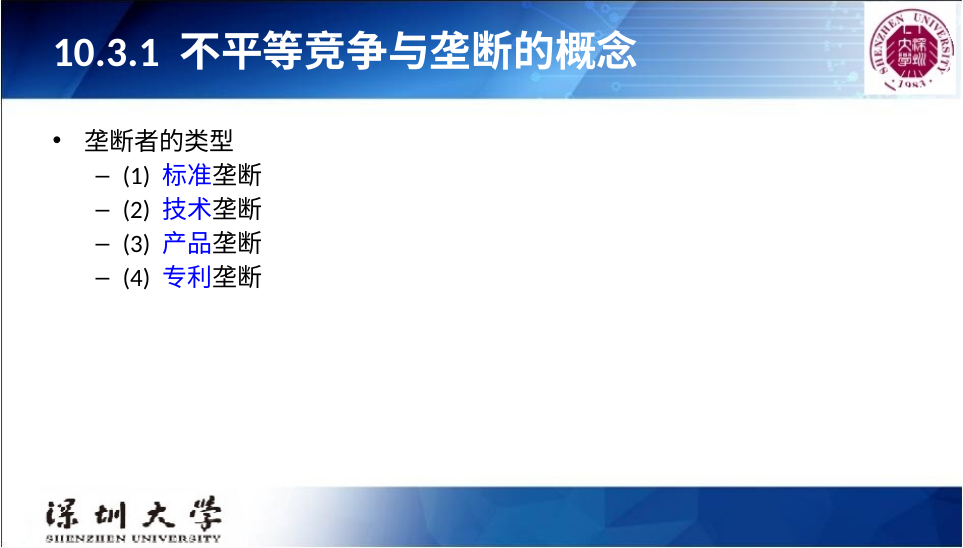

# 10.3.1 不平等竞争与垄断的概念
垄断者的类型
(1) 标准垄断
(2) 技术垄断
(3) 产品垄断
(4) 专利垄断
362